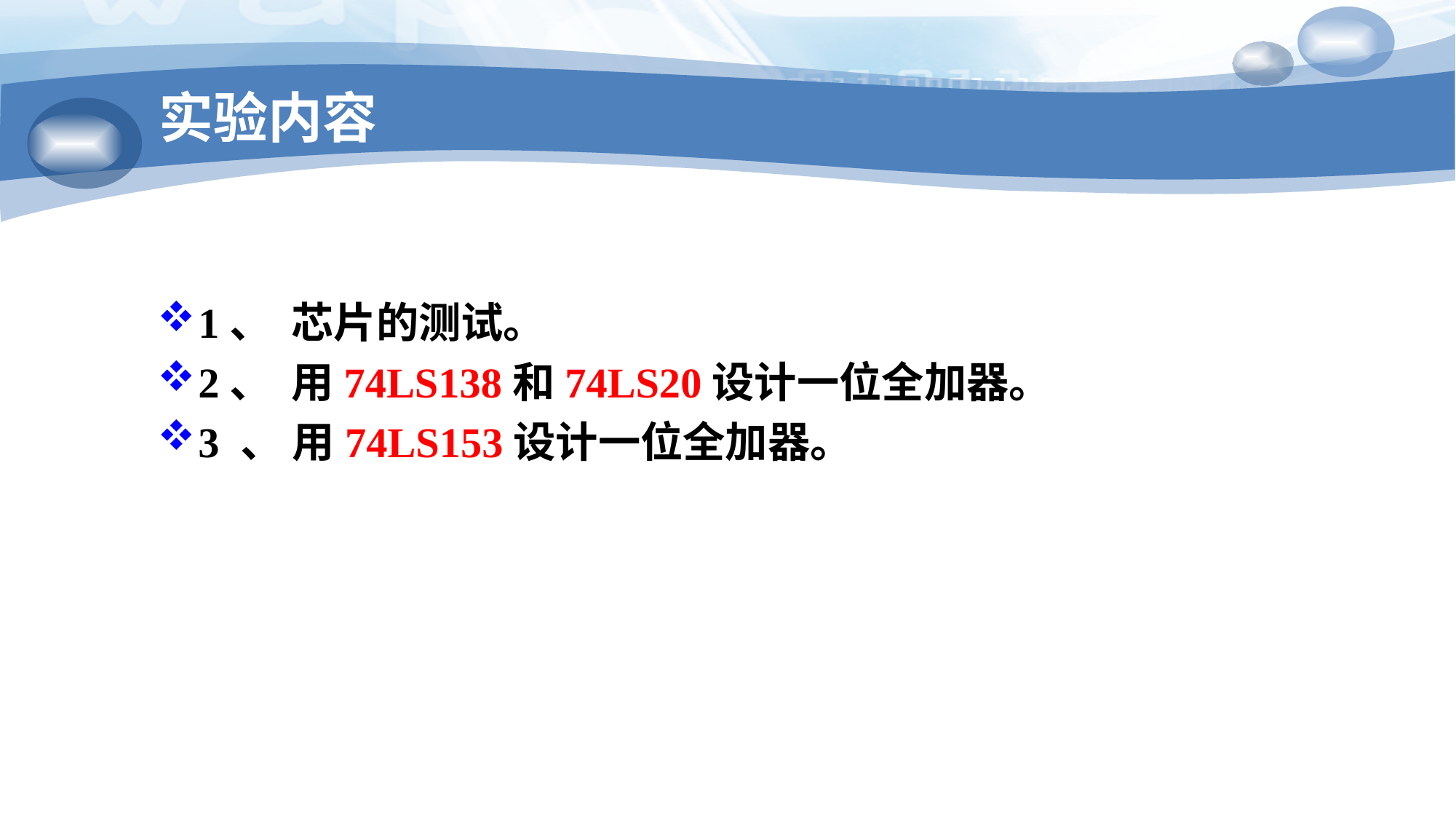

# 实验内容

1、  芯片的测试。
2、  用74LS138和74LS20设计一位全加器。
3 、 用74LS153设计一位全加器。